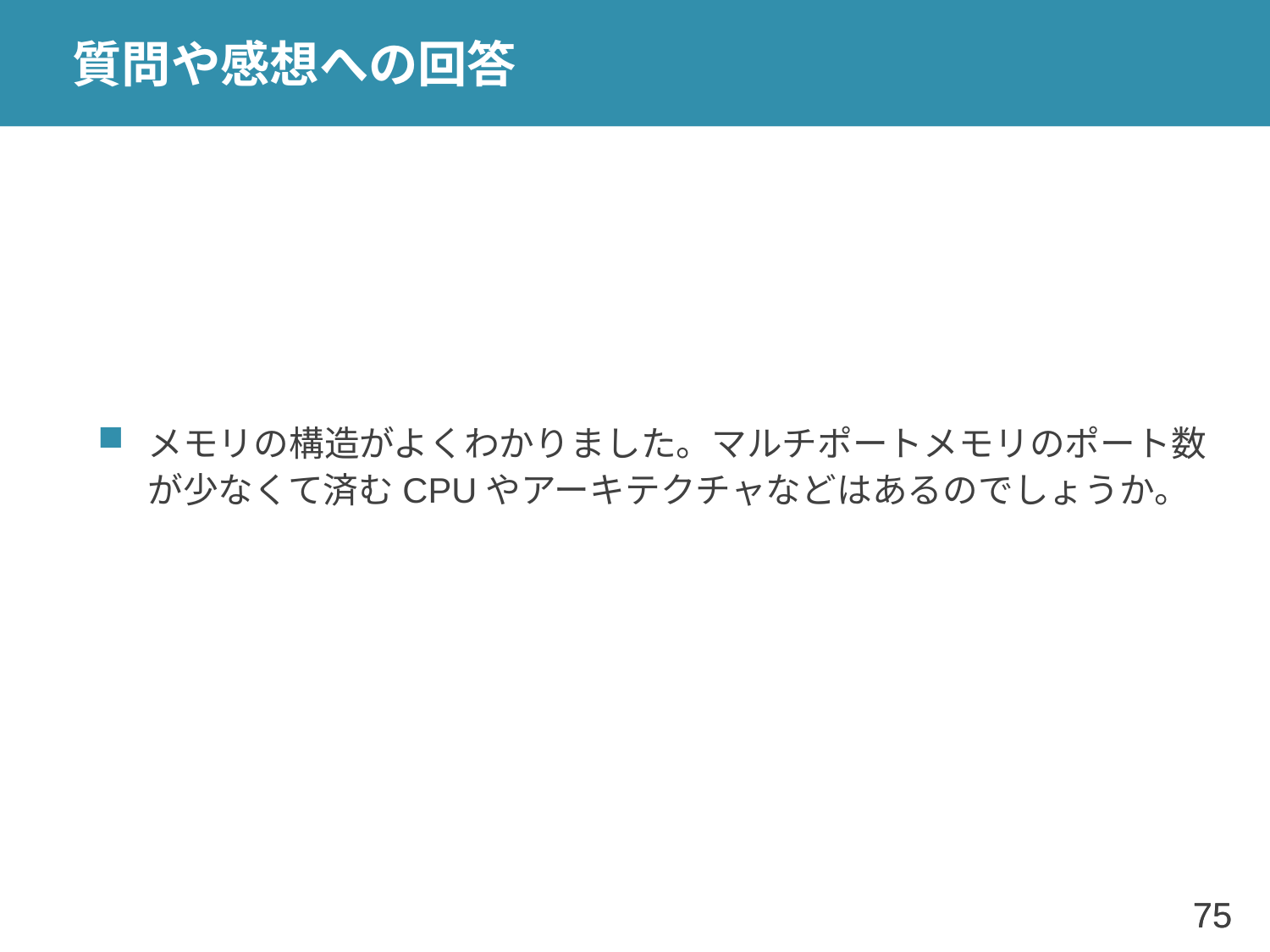

# 質問や感想への回答
メモリの構造がよくわかりました。マルチポートメモリのポート数が少なくて済むCPUやアーキテクチャなどはあるのでしょうか。